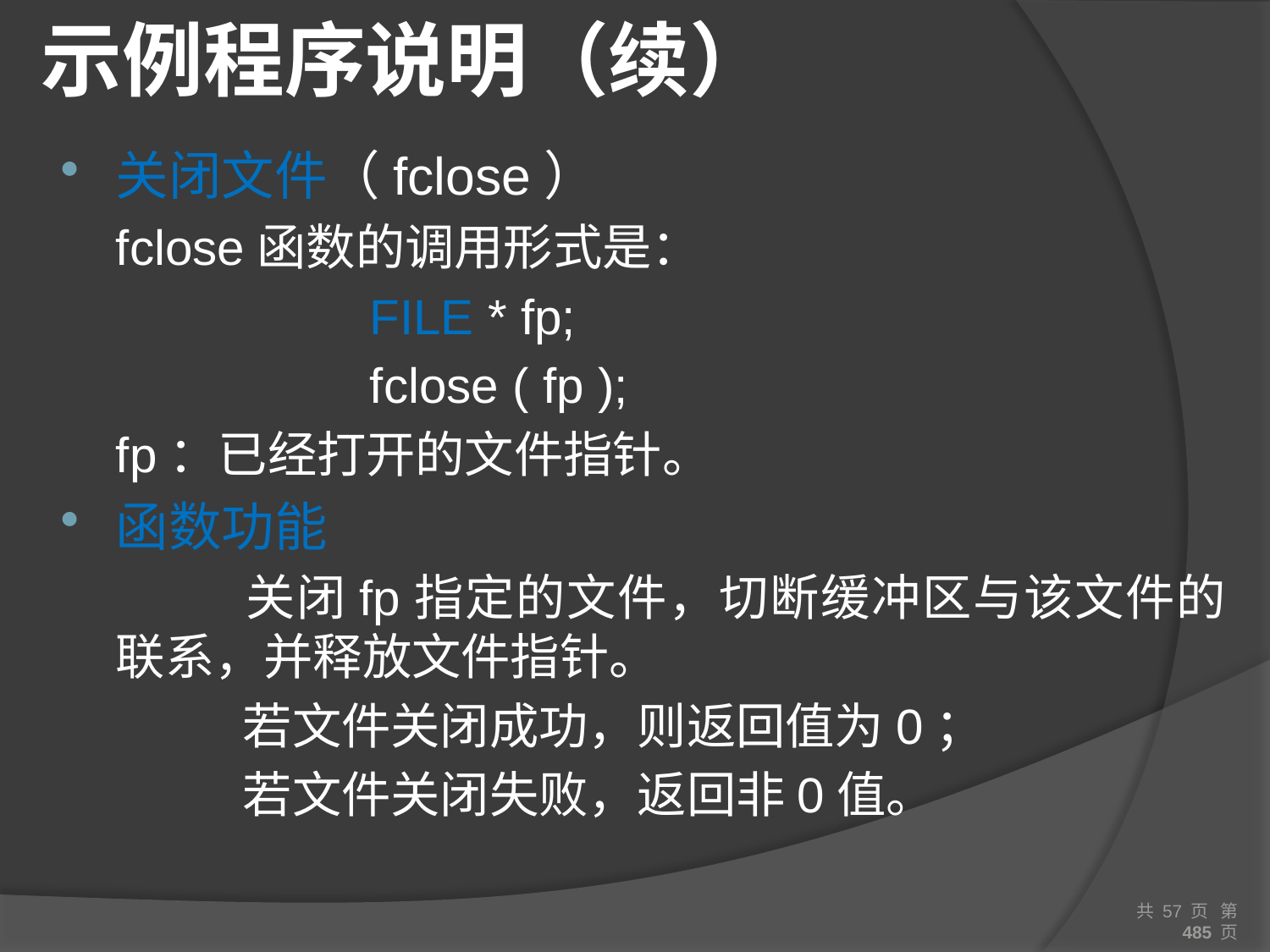

# 示例程序说明（续）
关闭文件（fclose）
	fclose函数的调用形式是：
			FILE * fp;
			fclose ( fp );
	fp：已经打开的文件指针。
函数功能
		关闭fp指定的文件，切断缓冲区与该文件的联系，并释放文件指针。
		若文件关闭成功，则返回值为0；
		若文件关闭失败，返回非0值。
共 57 页   第 485 页